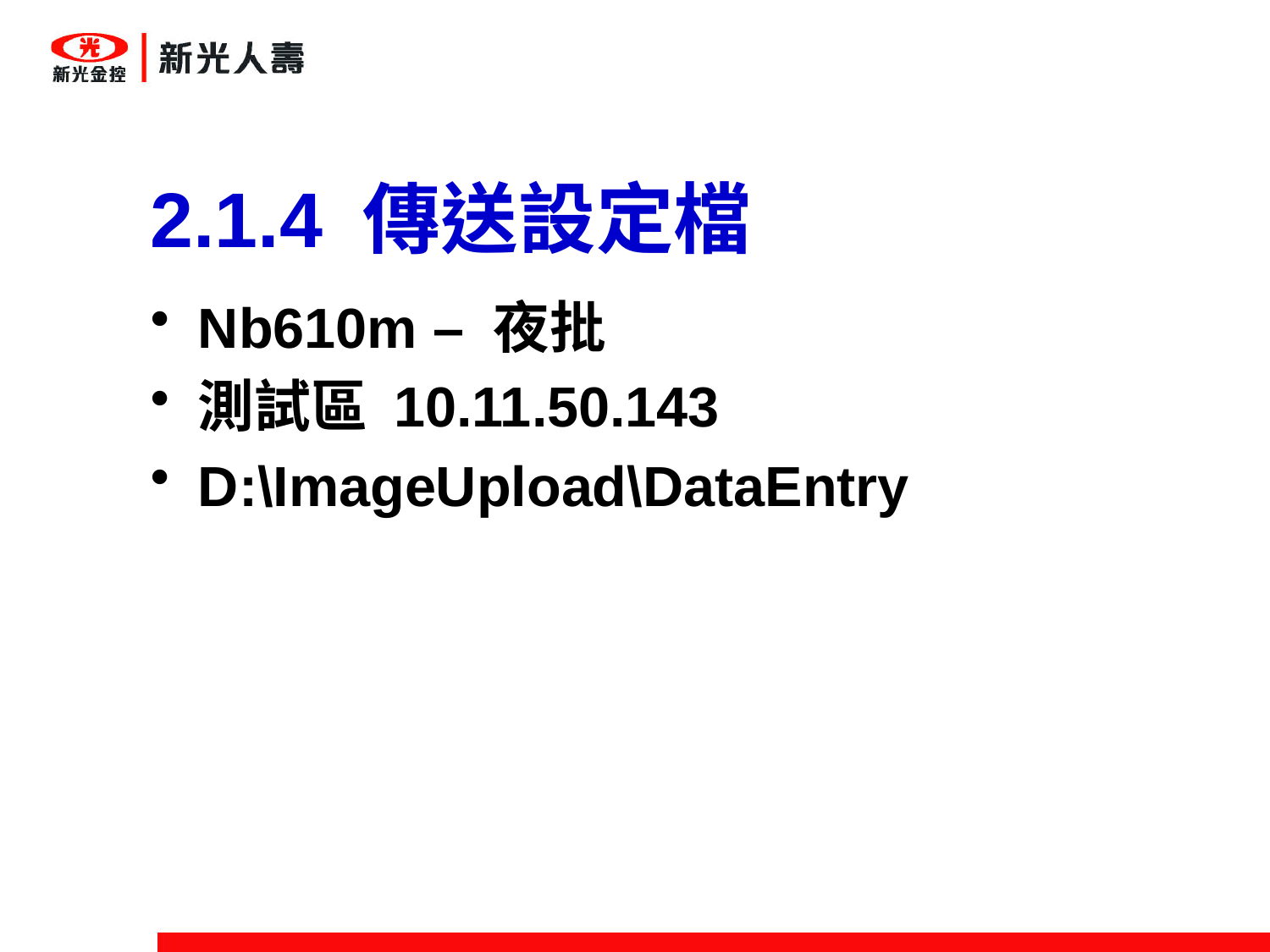

# 2.1.4 傳送設定檔
Nb610m – 夜批
測試區 10.11.50.143
D:\ImageUpload\DataEntry